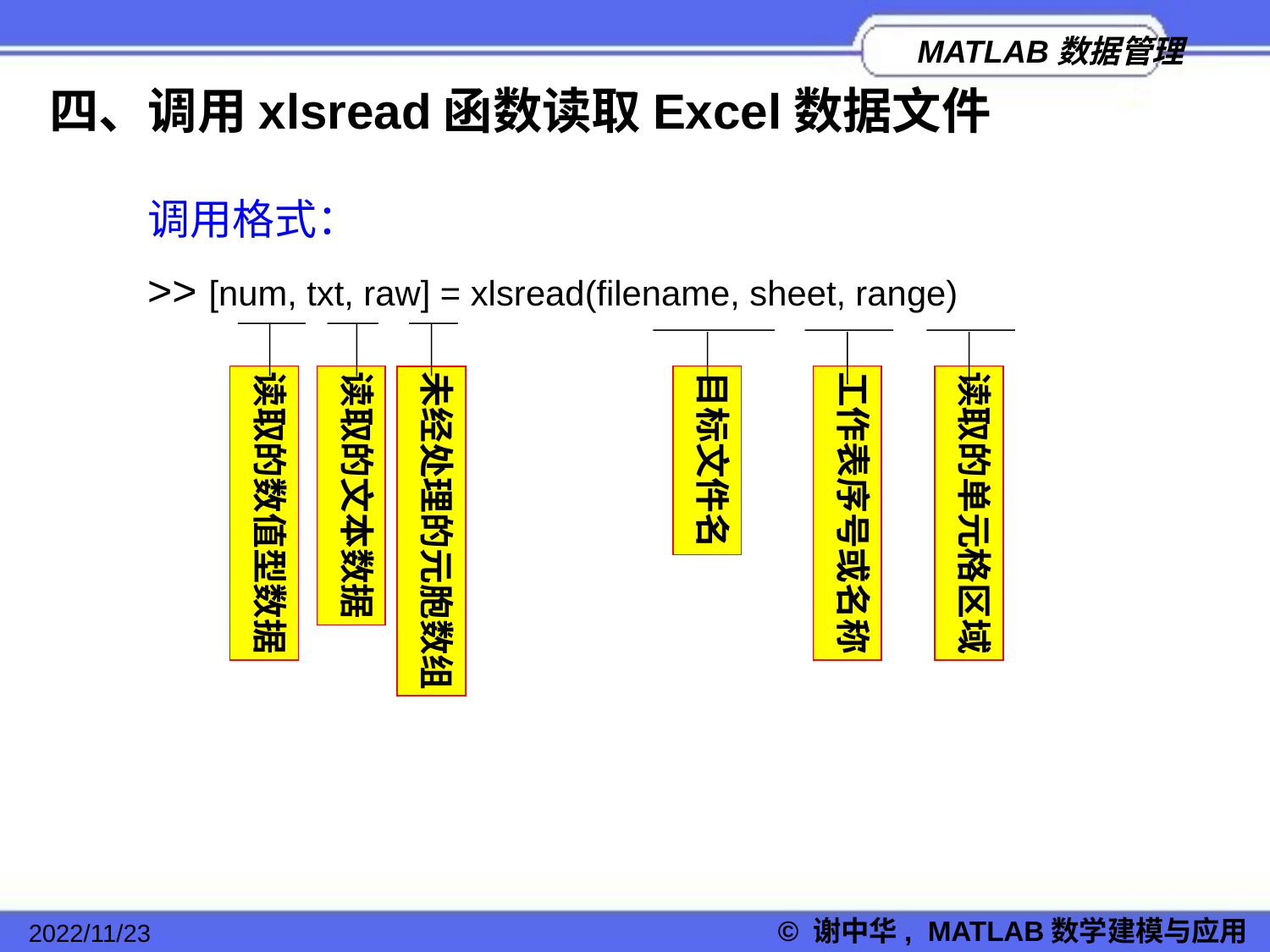

四、调用xlsread函数读取Excel数据文件
调用格式：
>> [num, txt, raw] = xlsread(filename, sheet, range)

读取的文本数据

未经处理的元胞数组

读取的数值型数据

目标文件名

工作表序号或名称

读取的单元格区域
© 谢中华,  MATLAB数学建模与应用